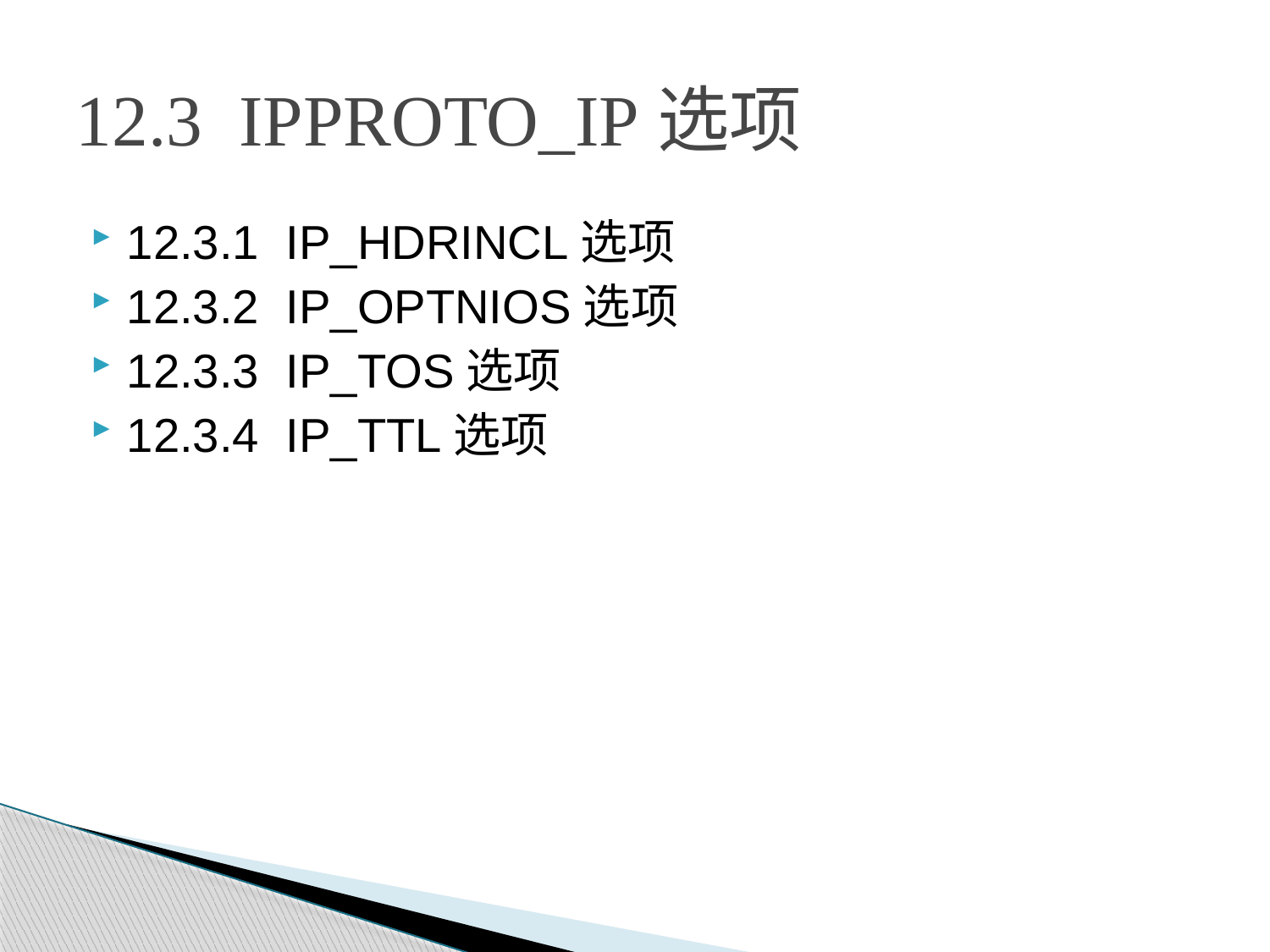

# 12.3  IPPROTO_IP选项
12.3.1  IP_HDRINCL选项
12.3.2  IP_OPTNIOS选项
12.3.3  IP_TOS选项
12.3.4  IP_TTL选项